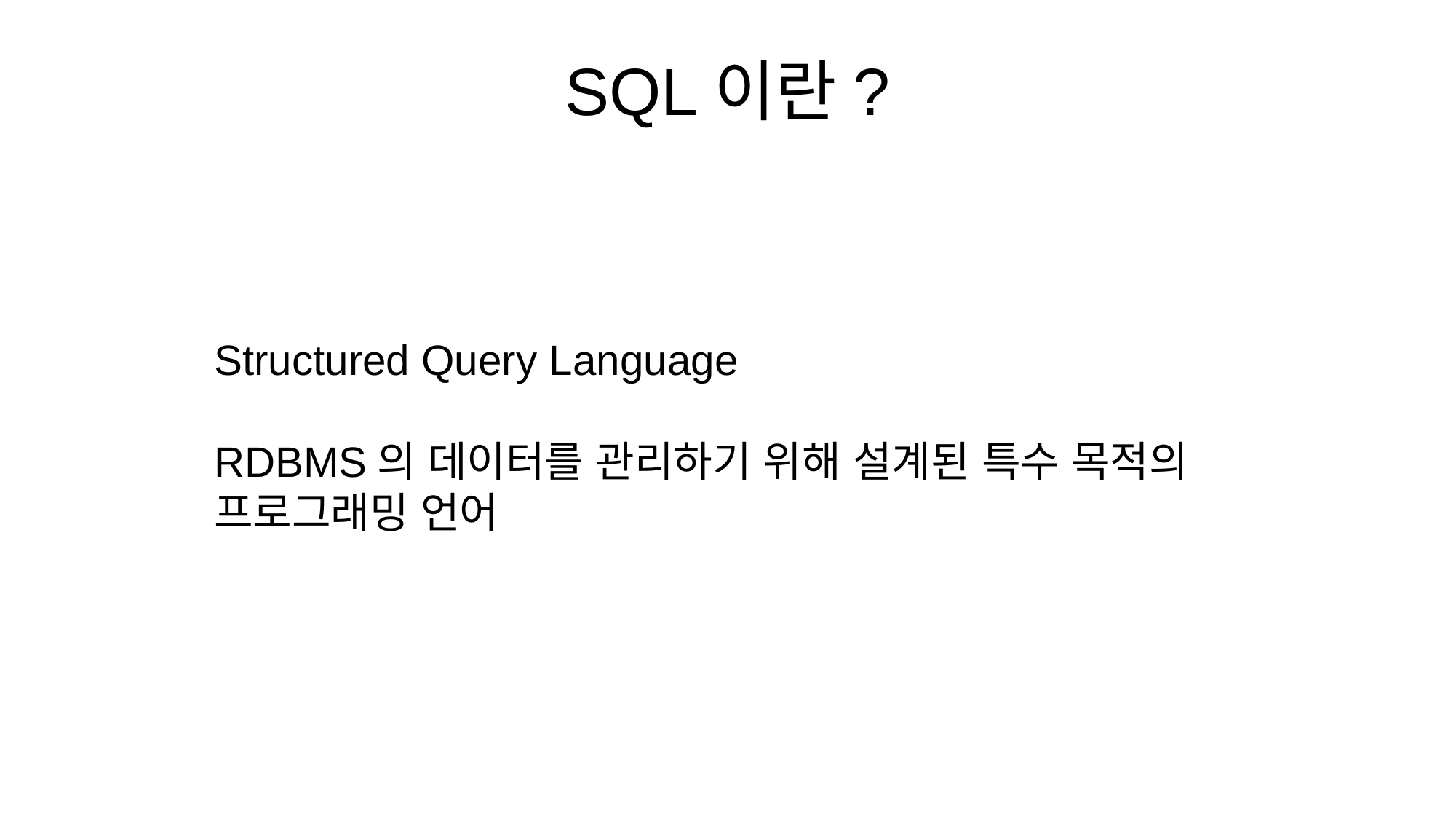

# SQL이란?
Structured Query Language

RDBMS의 데이터를 관리하기 위해 설계된 특수 목적의 프로그래밍 언어